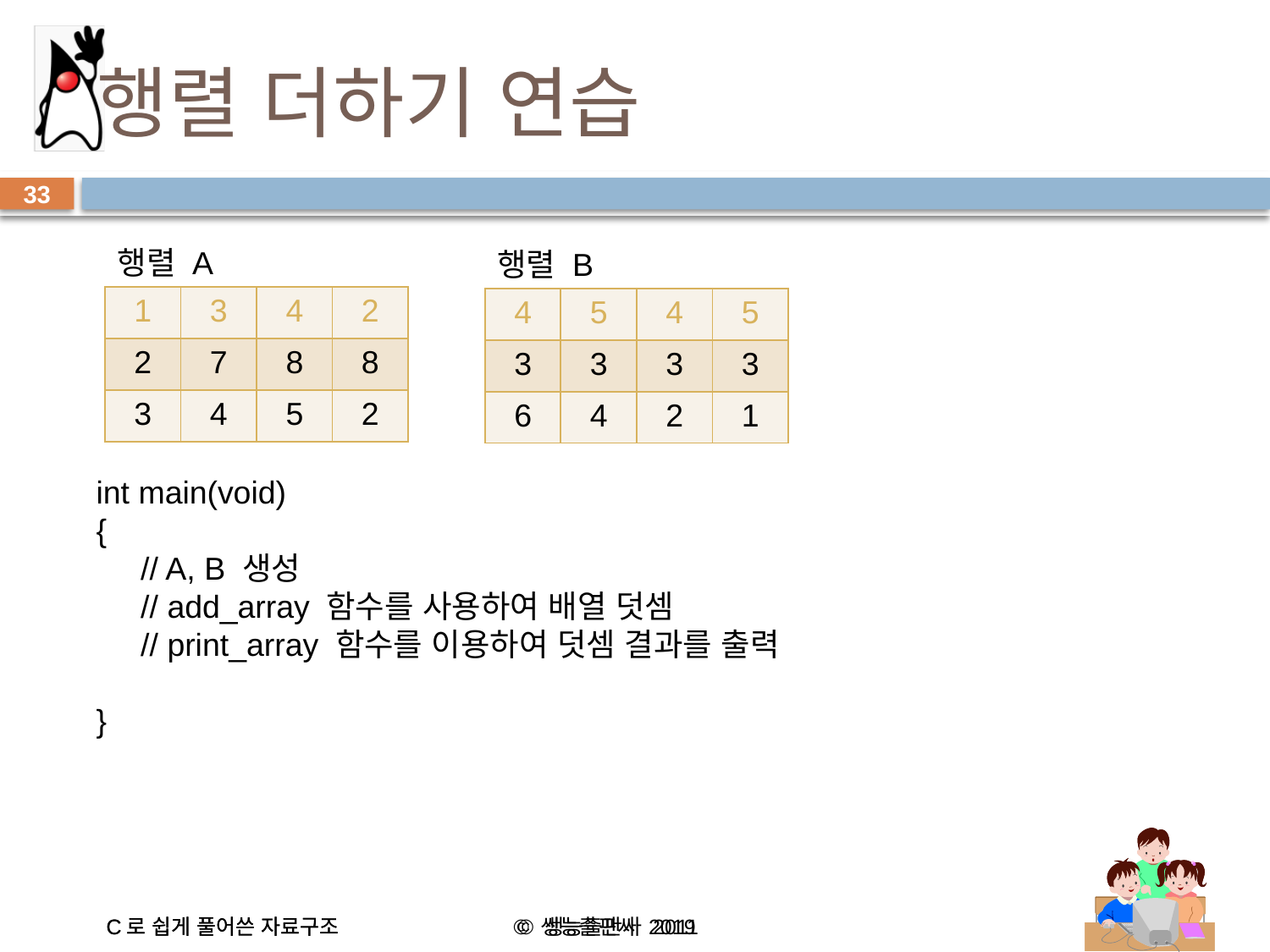

33
# 행렬 더하기 연습
행렬 A
행렬 B
| 1 | 3 | 4 | 2 |
| --- | --- | --- | --- |
| 2 | 7 | 8 | 8 |
| 3 | 4 | 5 | 2 |
| 4 | 5 | 4 | 5 |
| --- | --- | --- | --- |
| 3 | 3 | 3 | 3 |
| 6 | 4 | 2 | 1 |
 int main(void)
 {
      // A, B 생성
      // add_array 함수를 사용하여 배열 덧셈
      // print_array 함수를 이용하여 덧셈 결과를 출력

 }